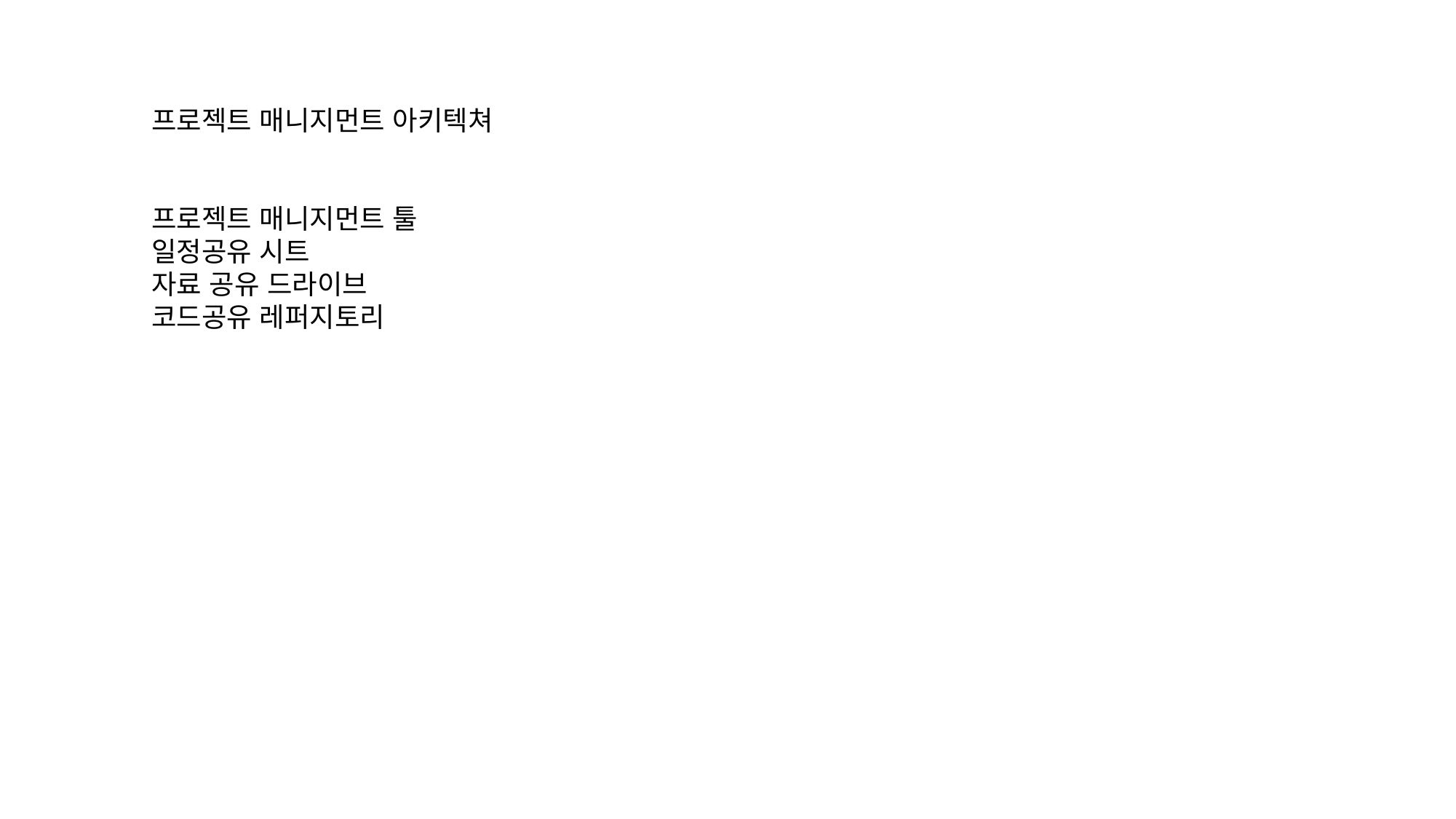

프로젝트 매니지먼트 아키텍쳐

프로젝트 매니지먼트 툴
일정공유 시트
자료 공유 드라이브
코드공유 레퍼지토리